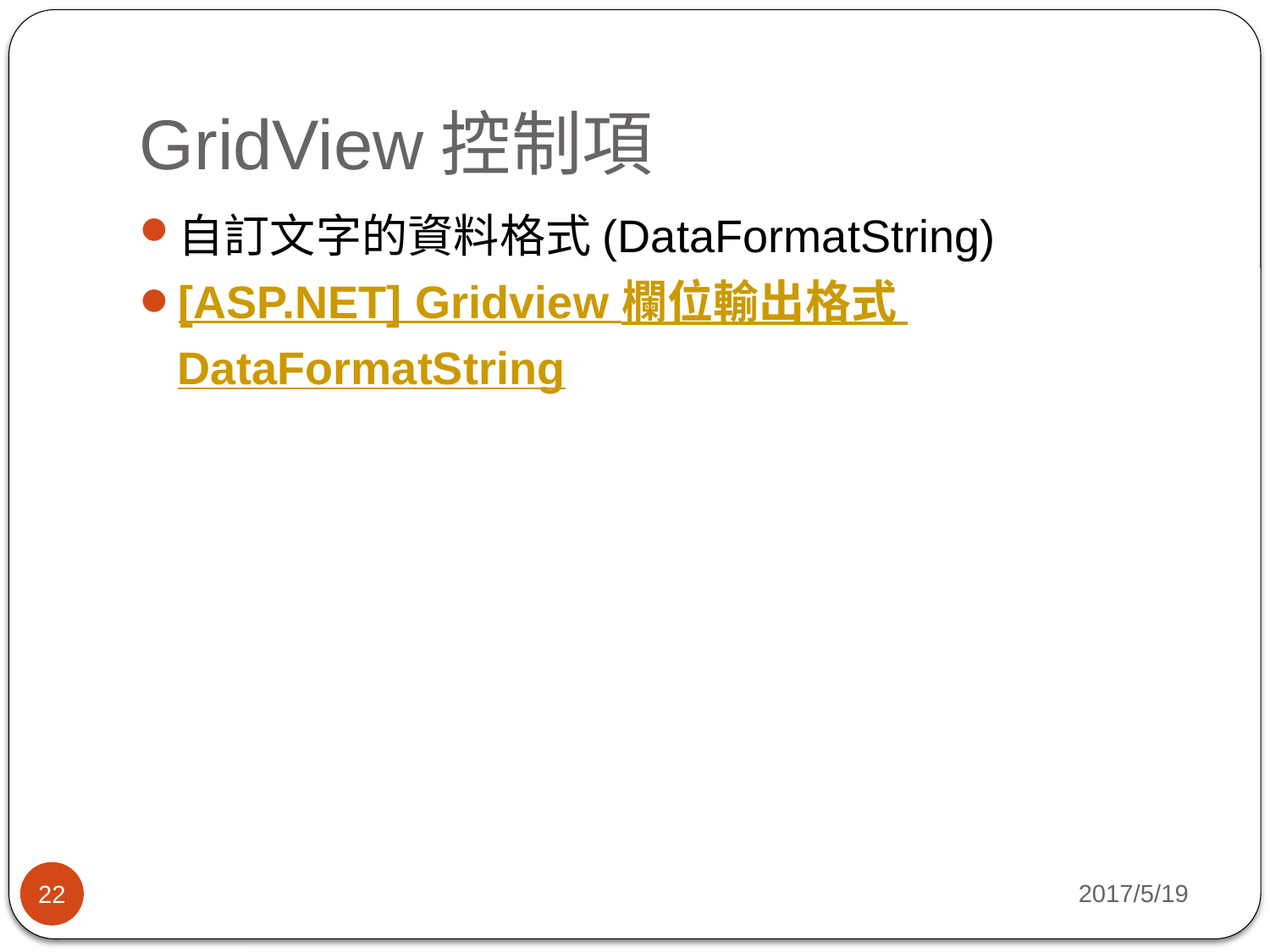

# GridView控制項
自訂文字的資料格式(DataFormatString)
[ASP.NET] Gridview 欄位輸出格式 DataFormatString
2017/5/19
22